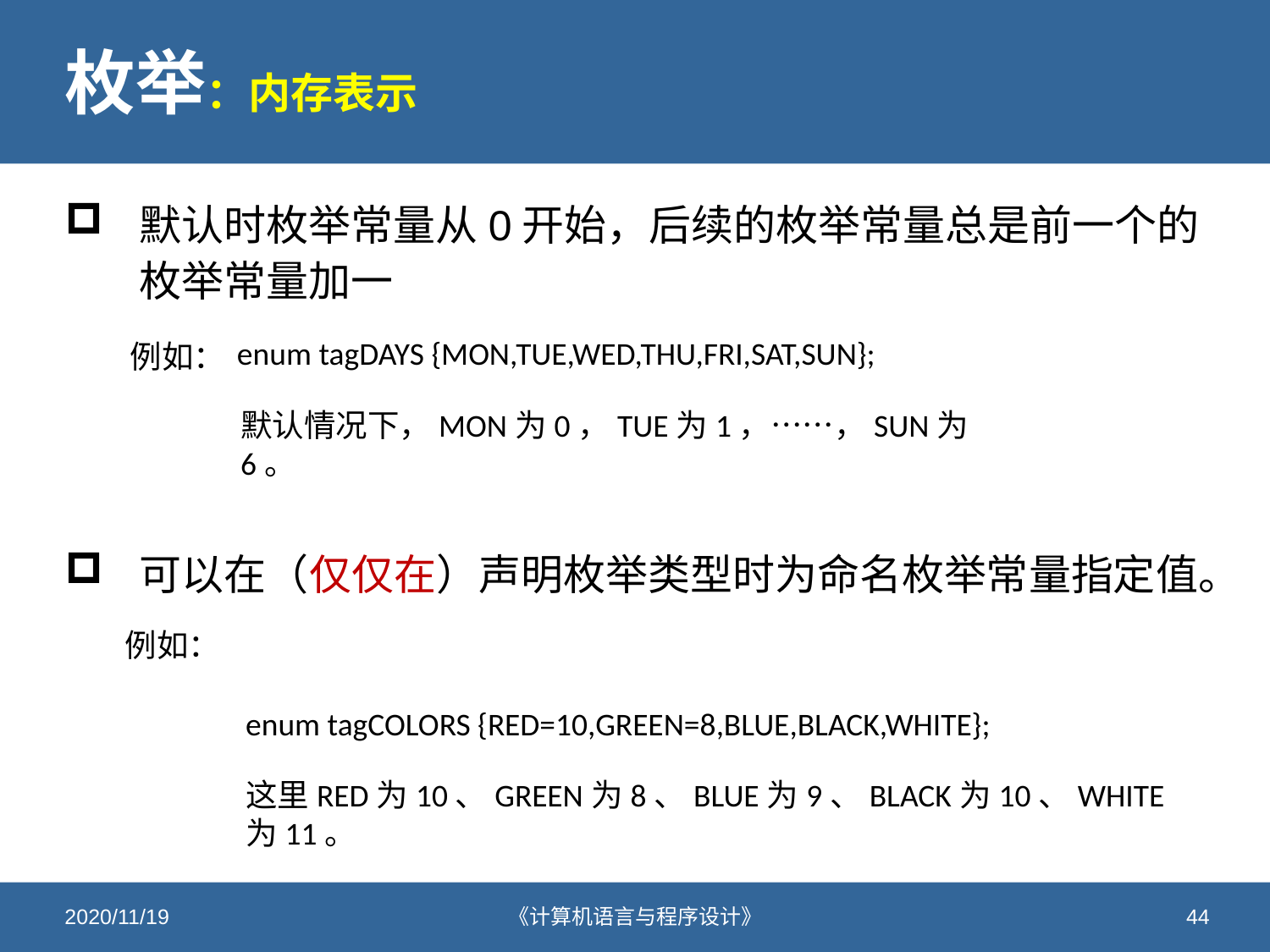

# 枚举：内存表示
默认时枚举常量从0开始，后续的枚举常量总是前一个的枚举常量加一

可以在（仅仅在）声明枚举类型时为命名枚举常量指定值。

enum tagDAYS {MON,TUE,WED,THU,FRI,SAT,SUN};
例如：
默认情况下，MON为0，TUE为1，……，SUN为6。
例如：
enum tagCOLORS {RED=10,GREEN=8,BLUE,BLACK,WHITE};
这里RED为10、GREEN为8、BLUE为9、BLACK为10、WHITE为11。
2020/11/19
《计算机语言与程序设计》
44